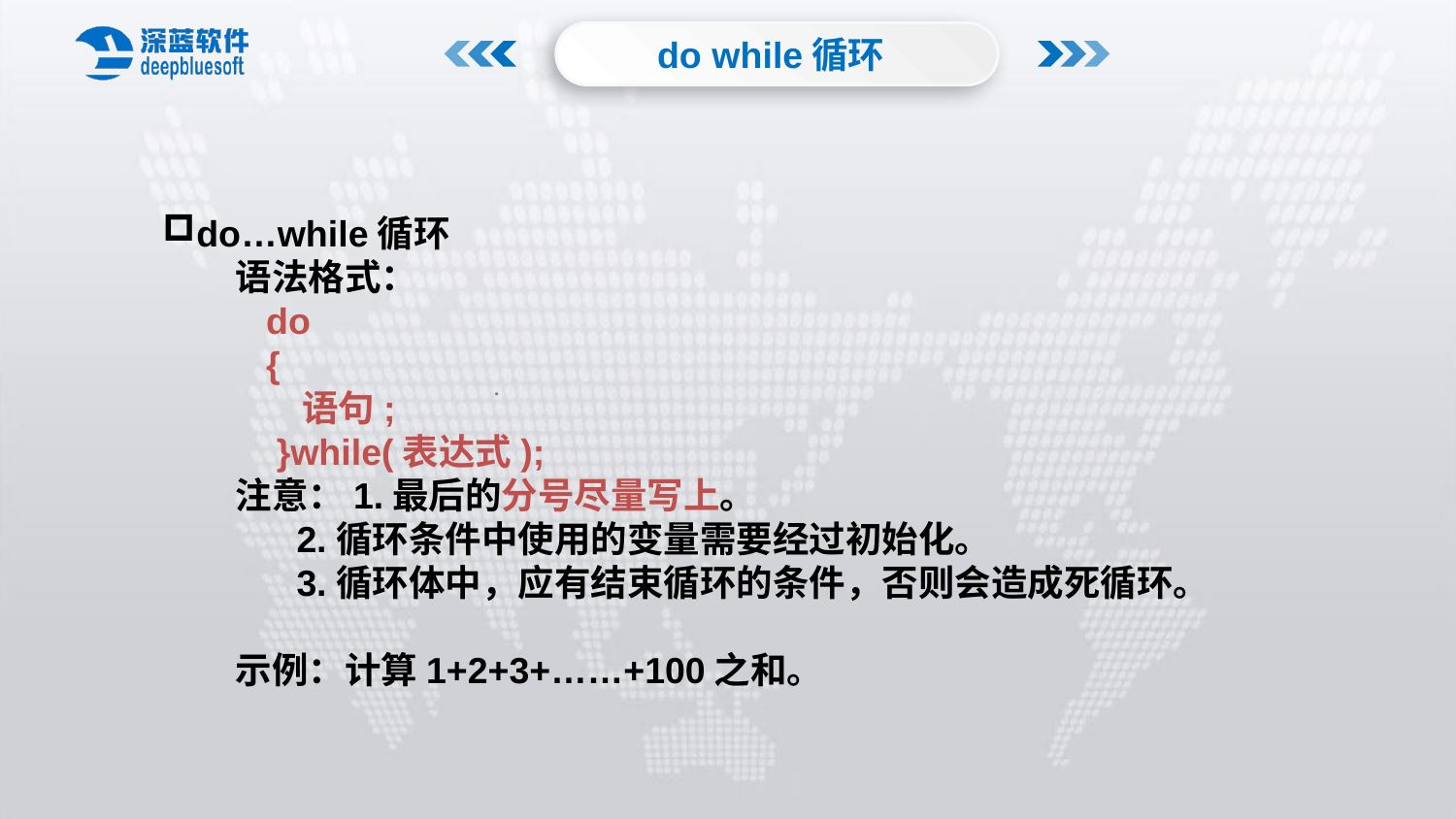

do while循环

do…while循环
语法格式：
   do
   {
       语句;
    }while(表达式);
注意：1.最后的分号尽量写上。
      2.循环条件中使用的变量需要经过初始化。
      3.循环体中，应有结束循环的条件，否则会造成死循环。

示例：计算1+2+3+……+100之和。